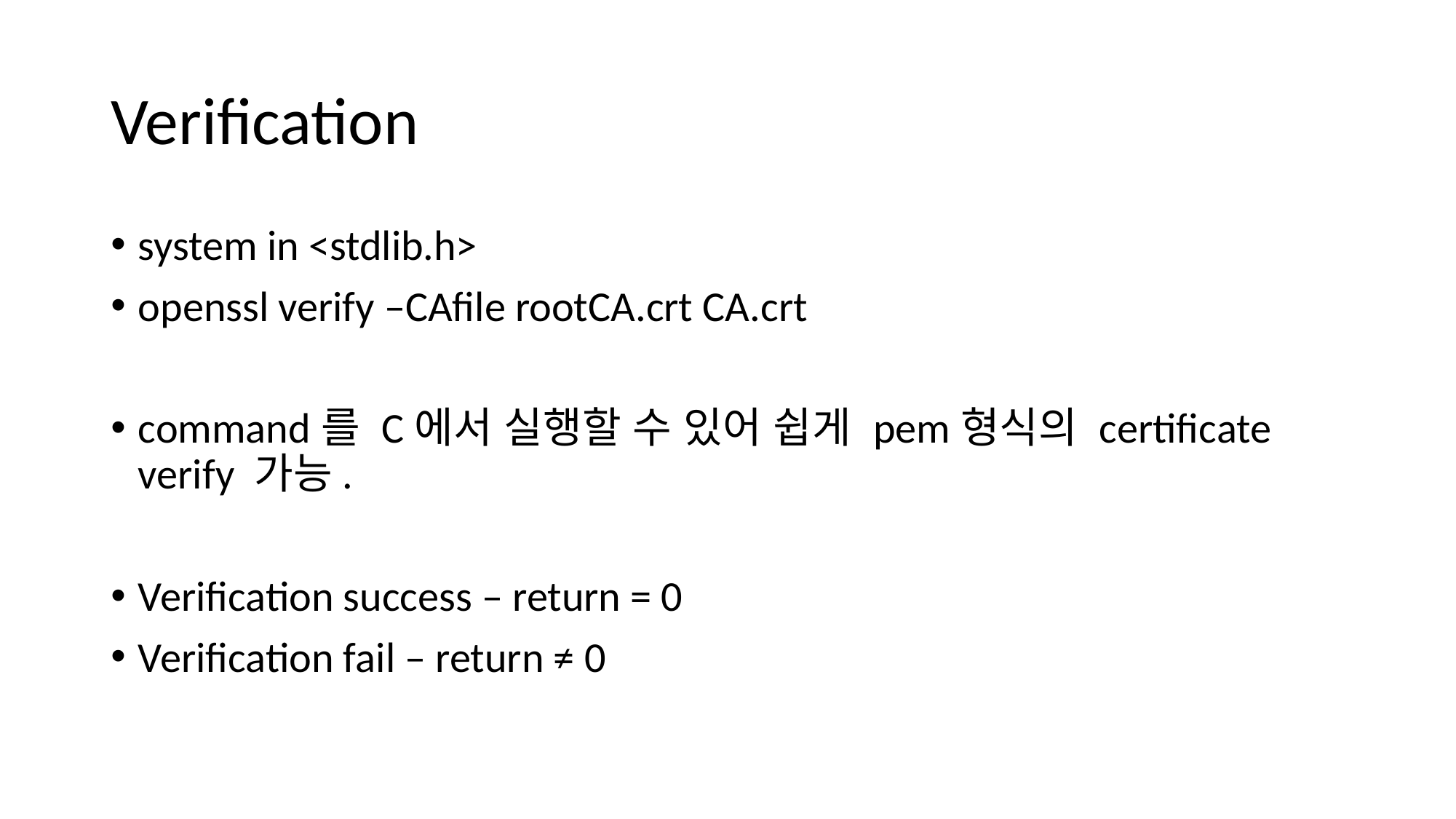

# Verification
system in <stdlib.h>
openssl verify –CAfile rootCA.crt CA.crt

command를 C에서 실행할 수 있어 쉽게 pem형식의 certificate verify 가능.

Verification success – return = 0
Verification fail – return ≠ 0